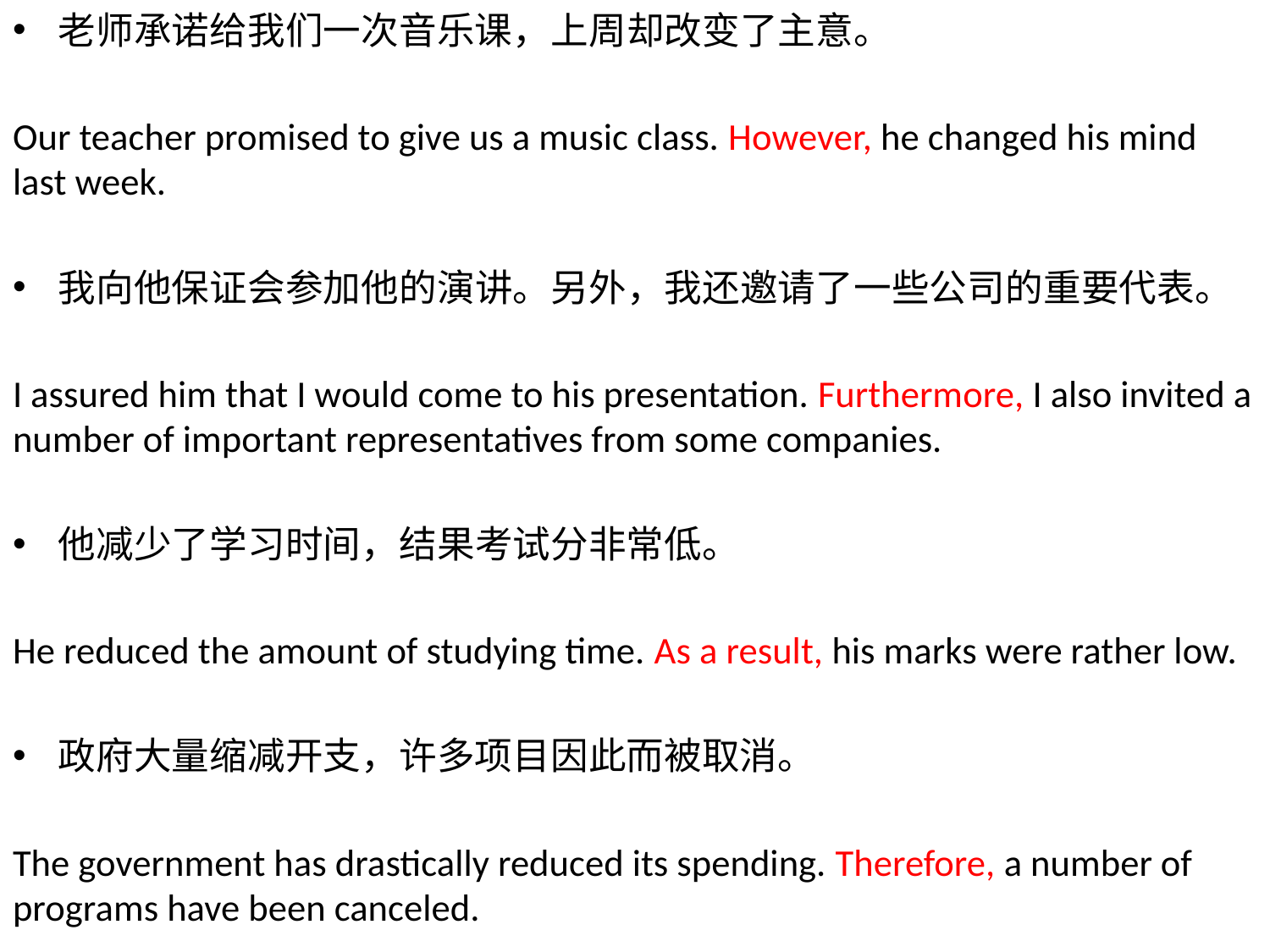

老师承诺给我们一次音乐课，上周却改变了主意。

Our teacher promised to give us a music class. However, he changed his mind last week.

我向他保证会参加他的演讲。另外，我还邀请了一些公司的重要代表。

I assured him that I would come to his presentation. Furthermore, I also invited a number of important representatives from some companies.

他减少了学习时间，结果考试分非常低。

He reduced the amount of studying time. As a result, his marks were rather low.

政府大量缩减开支，许多项目因此而被取消。

The government has drastically reduced its spending. Therefore, a number of programs have been canceled.